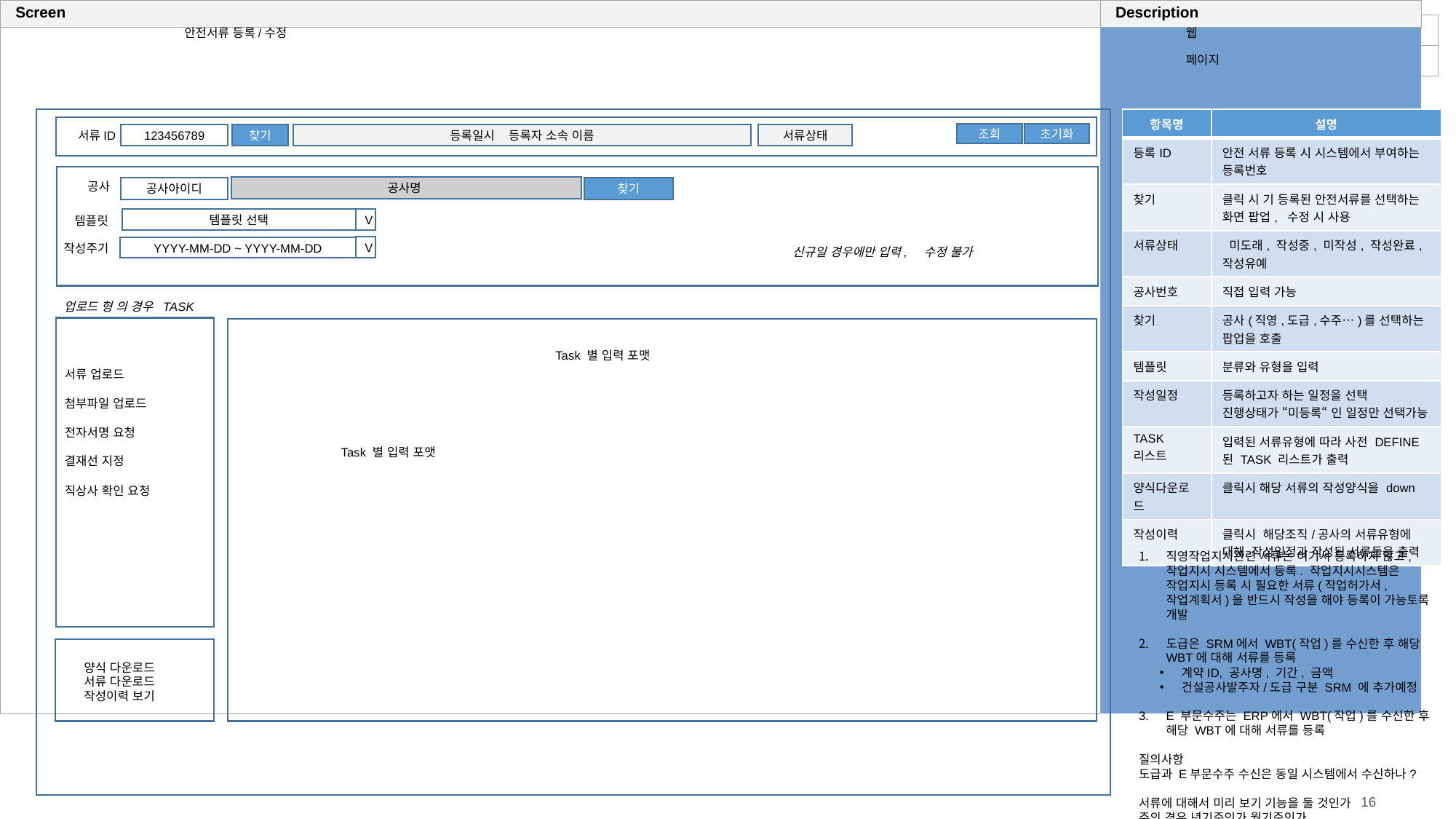

안전서류 등록/수정
웹
페이지

| 항목명 | 설명 |
| --- | --- |
| 등록ID | 안전 서류 등록 시 시스템에서 부여하는 등록번호 |
| 찾기 | 클릭 시 기 등록된 안전서류를 선택하는 화면 팝업, 수정 시 사용 |
| 서류상태 | 미도래, 작성중, 미작성, 작성완료, 작성유예 |
| 공사번호 | 직접 입력 가능 |
| 찾기 | 공사(직영,도급,수주…)를 선택하는 팝업을 호출 |
| 템플릿 | 분류와 유형을 입력 |
| 작성일정 | 등록하고자 하는 일정을 선택 진행상태가 “미등록“ 인 일정만 선택가능 |
| TASK 리스트 | 입력된 서류유형에 따라 사전 DEFINE된 TASK 리스트가 출력 |
| 양식다운로드 | 클릭시 해당 서류의 작성양식을 down |
| 작성이력 | 클릭시 해당조직/공사의 서류유형에 대해 작성일정과 작성된 서류들을 출력 |

조회
초기화
등록일시    등록자 소속 이름
서류상태
서류ID
123456789
찾기

공사
공사명
찾기
공사아이디
템플릿 선택
V
템플릿
V
YYYY-MM-DD ~ YYYY-MM-DD
작성주기
신규일 경우에만 입력,    수정 불가
업로드 형 의 경우  TASK

Task 별 입력 포맷
서류 업로드

첨부파일 업로드

전자서명 요청

결재선 지정

직상사 확인 요청
Task 별 입력 포맷
직영작업지시관련 서류는 여기서 등록하지 않고, 작업지시 시스템에서 등록. 작업지시시스템은 작업지시 등록 시 필요한 서류(작업허가서, 작업계획서)을 반드시 작성을 해야 등록이 가능토록 개발

도급은 SRM에서 WBT(작업)를 수신한 후 해당 WBT에 대해 서류를 등록
계약ID, 공사명, 기간, 금액
건설공사발주자/도급 구분 SRM 에 추가예정

E 부문수주는 ERP에서 WBT(작업)를 수신한 후 해당 WBT에 대해 서류를 등록

질의사항
도급과 E부문수주 수신은 동일 시스템에서 수신하나?

서류에 대해서 미리 보기 기능을 둘 것인가
주의 경우 년기준인가 월기준인가

양식 다운로드
서류 다운로드
작성이력 보기